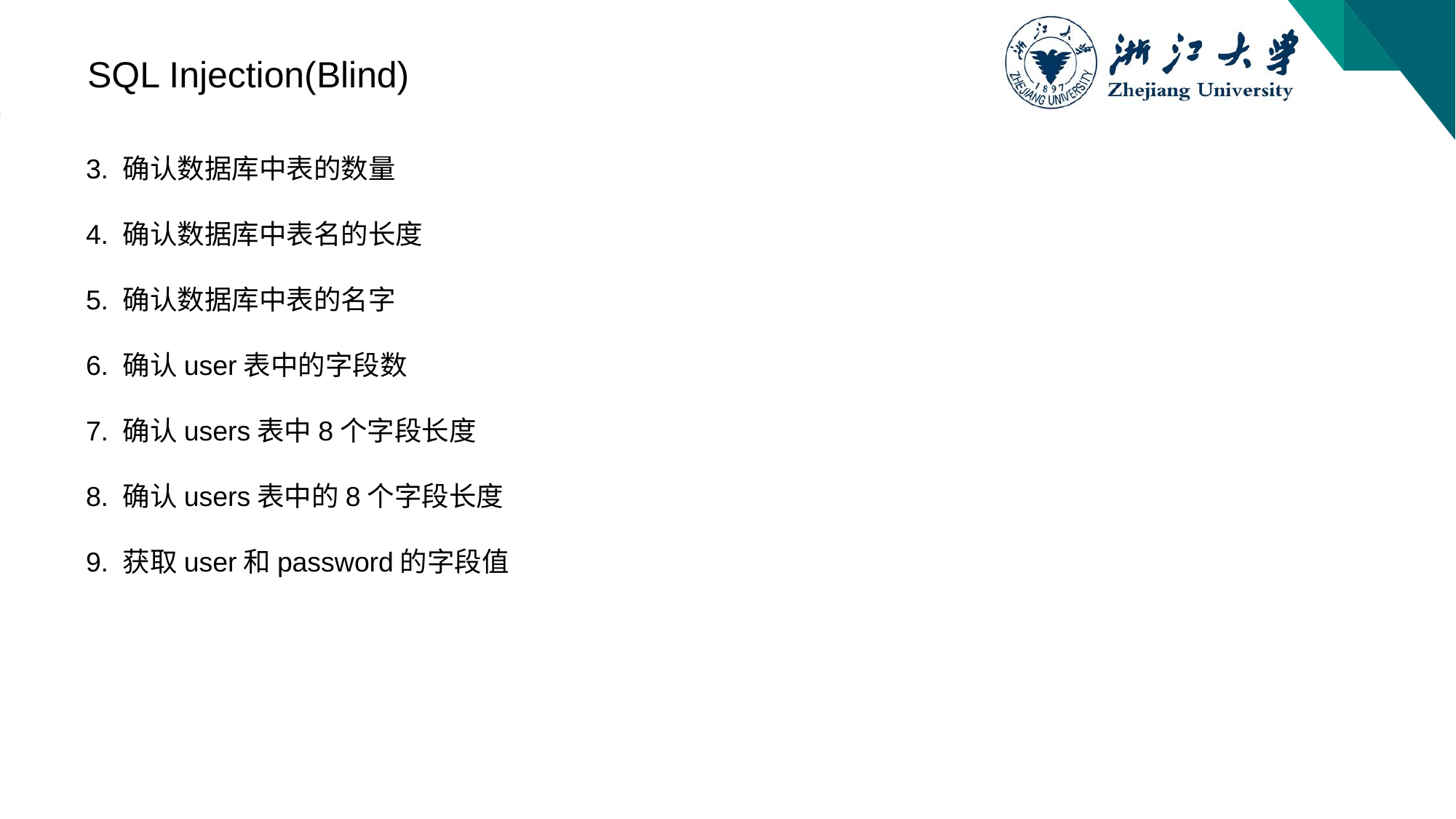

SQL Injection(Blind)

3. 确认数据库中表的数量

4. 确认数据库中表名的长度

5. 确认数据库中表的名字

6. 确认user表中的字段数

7. 确认users表中8个字段长度

8. 确认users表中的8个字段长度

9. 获取user和password的字段值